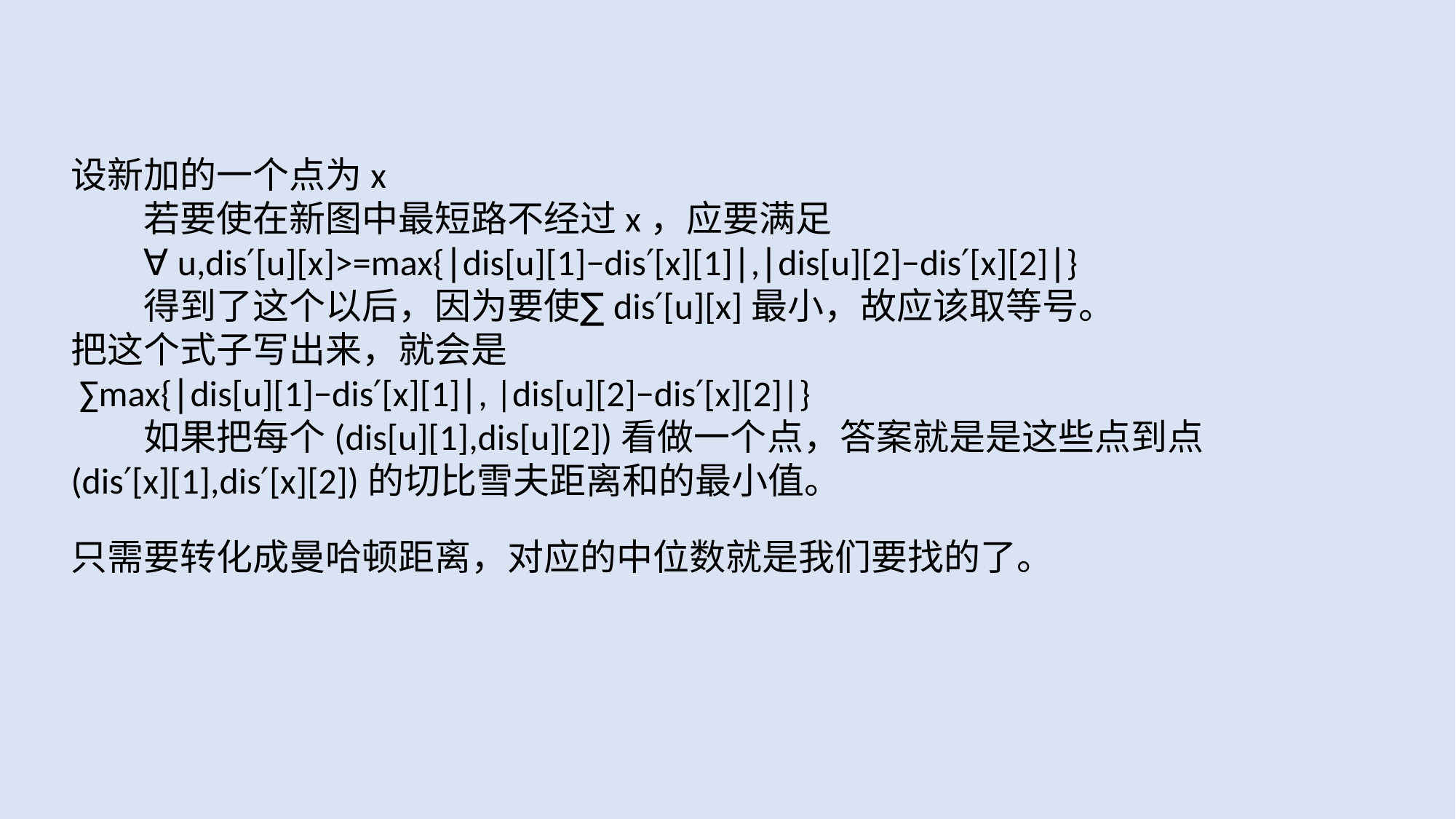

设新加的一个点为x
　　若要使在新图中最短路不经过x，应要满足
　　∀u,dis′[u][x]>=max{∣dis[u][1]−dis′[x][1]∣,∣dis[u][2]−dis′[x][2]∣}
　　得到了这个以后，因为要使∑dis′[u][x]最小，故应该取等号。
把这个式子写出来，就会是
 ∑max{∣dis[u][1]−dis′[x][1]∣, |dis[u][2]−dis′[x][2]|}
　　如果把每个(dis[u][1],dis[u][2])看做一个点，答案就是是这些点到点
(dis′[x][1],dis′[x][2])的切比雪夫距离和的最小值。

只需要转化成曼哈顿距离，对应的中位数就是我们要找的了。